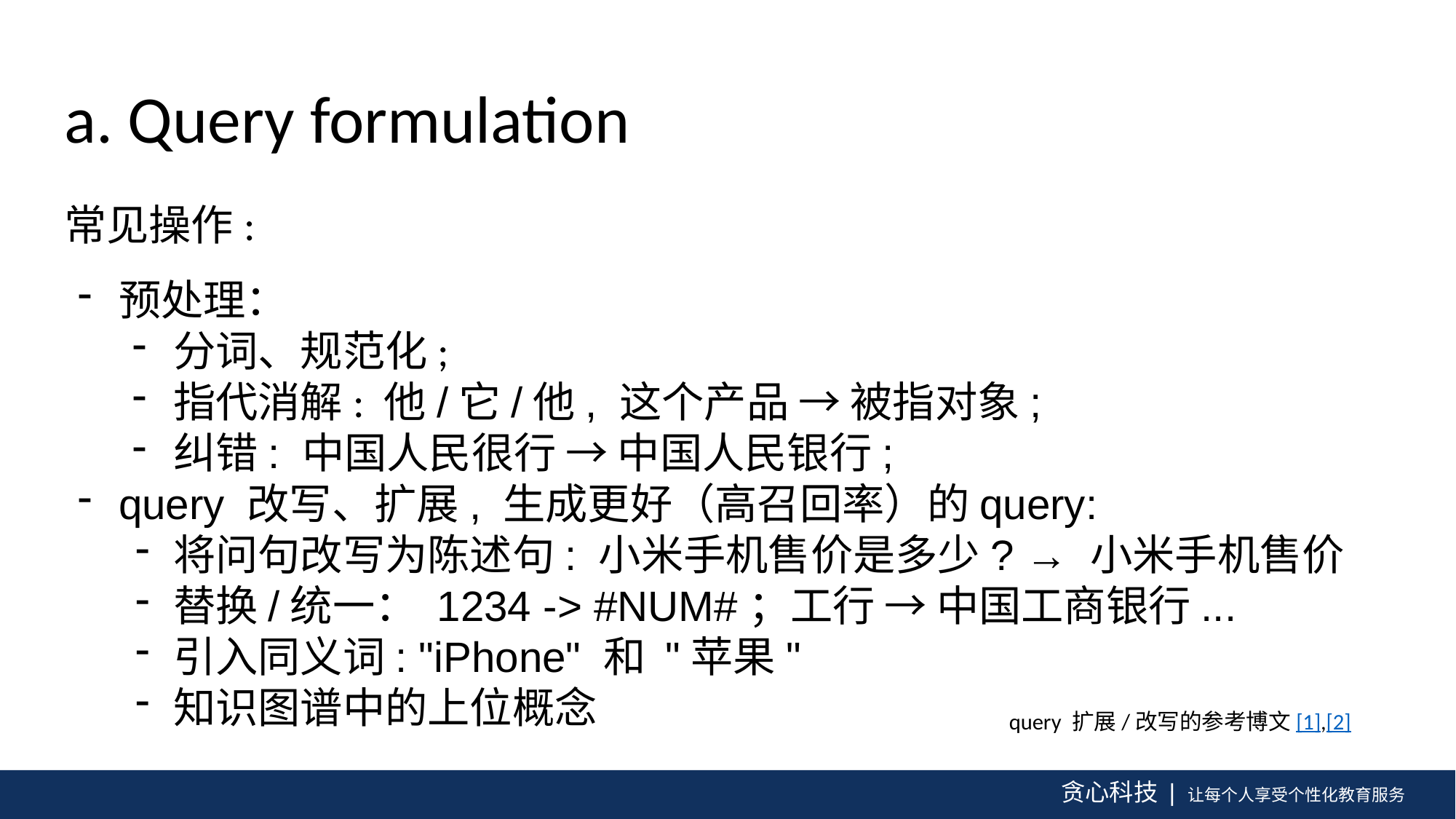

# a. Query formulation
常见操作:
预处理：
分词、规范化;
指代消解: 他/它/他, 这个产品 → 被指对象;
纠错: 中国人民很行 → 中国人民银行;
query 改写、扩展, 生成更好（高召回率）的query:
将问句改写为陈述句: 小米手机售价是多少? → 小米手机售价
替换/统一： 1234 -> #NUM#；工行 → 中国工商银行...
引入同义词: "iPhone" 和 "苹果"
知识图谱中的上位概念
query 扩展/改写的参考博文[1],[2]